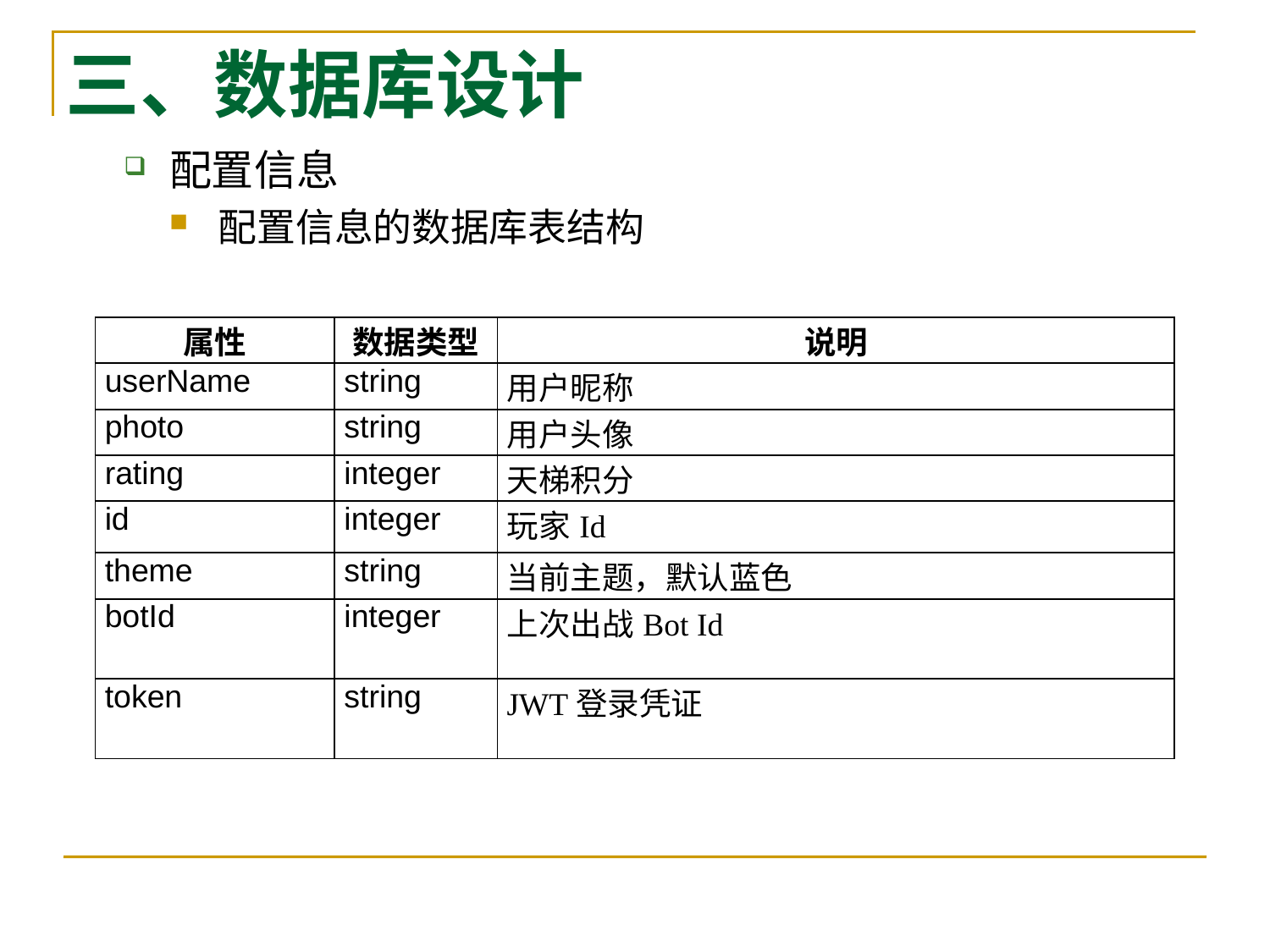

# 三、数据库设计
配置信息
配置信息的数据库表结构

| 属性 | 数据类型 | 说明 |
| --- | --- | --- |
| userName | string | 用户昵称 |
| photo | string | 用户头像 |
| rating | integer | 天梯积分 |
| id | integer | 玩家Id |
| theme | string | 当前主题，默认蓝色 |
| botId | integer | 上次出战Bot Id |
| token | string | JWT登录凭证 |